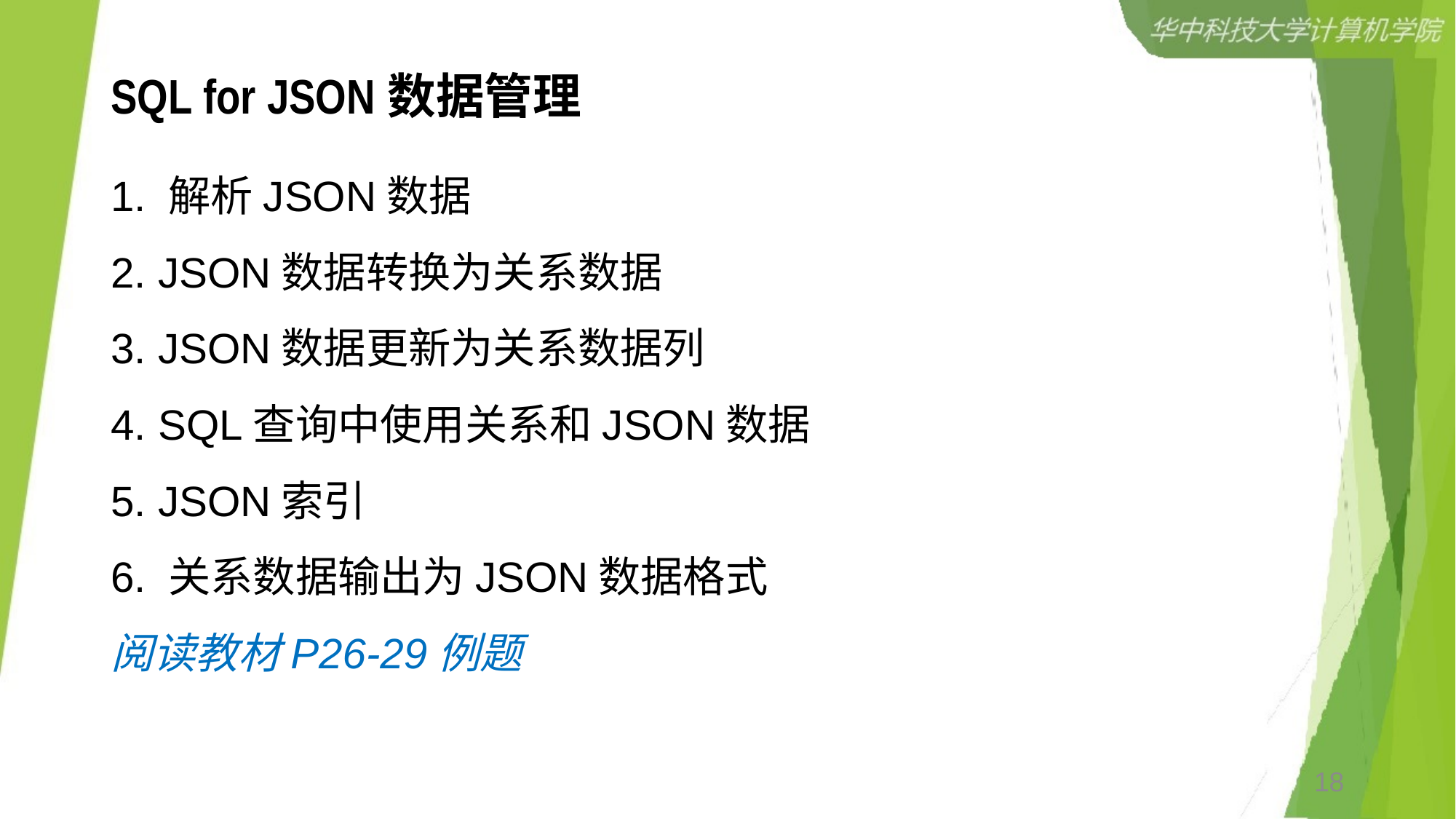

# SQL for JSON数据管理
1. 解析JSON数据
2. JSON数据转换为关系数据
3. JSON数据更新为关系数据列
4. SQL查询中使用关系和JSON数据
5. JSON索引
6. 关系数据输出为JSON数据格式
阅读教材P26-29例题
18